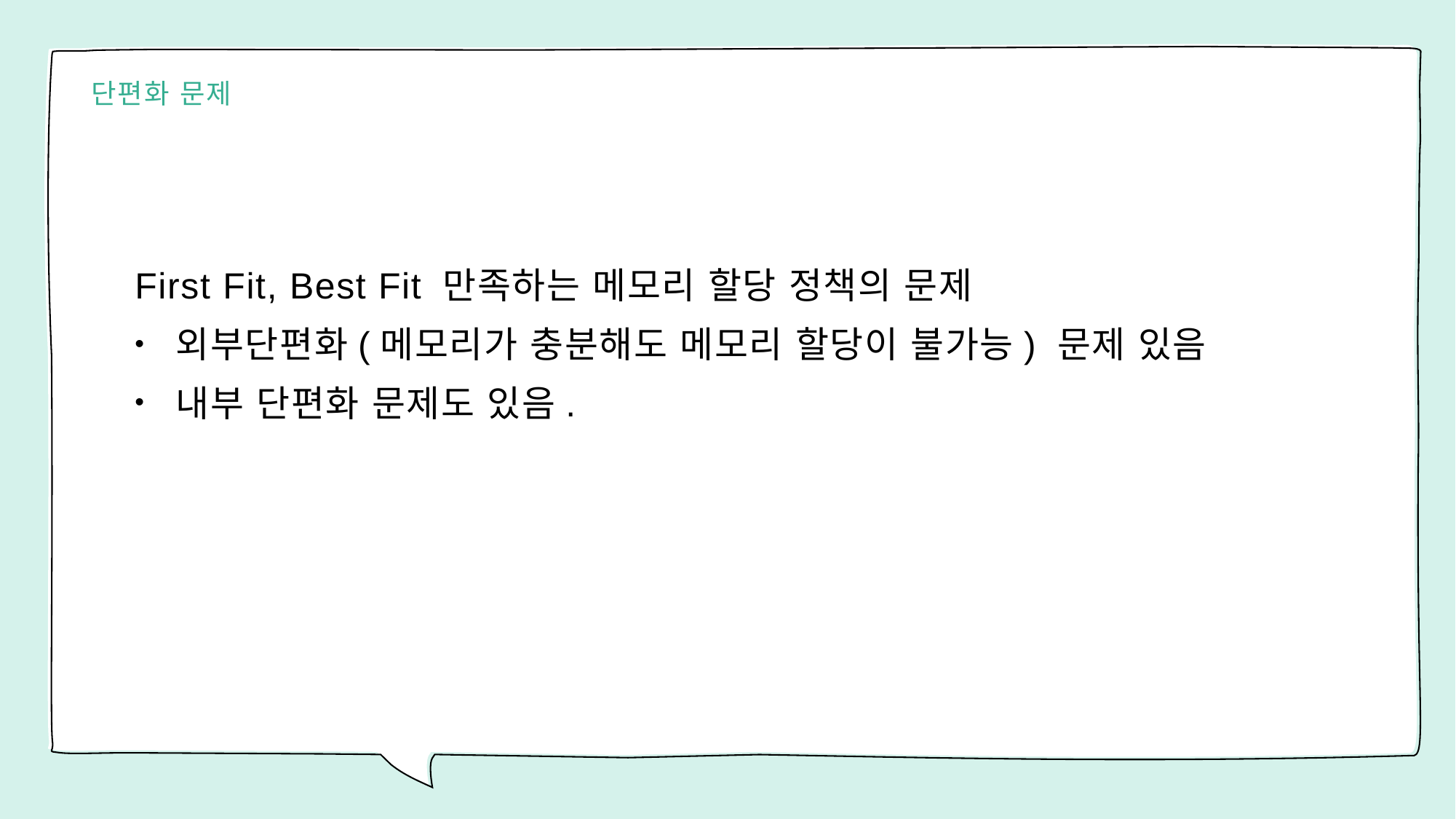

# 단편화 문제
First Fit, Best Fit 만족하는 메모리 할당 정책의 문제
외부단편화(메모리가 충분해도 메모리 할당이 불가능) 문제 있음
내부 단편화 문제도 있음.